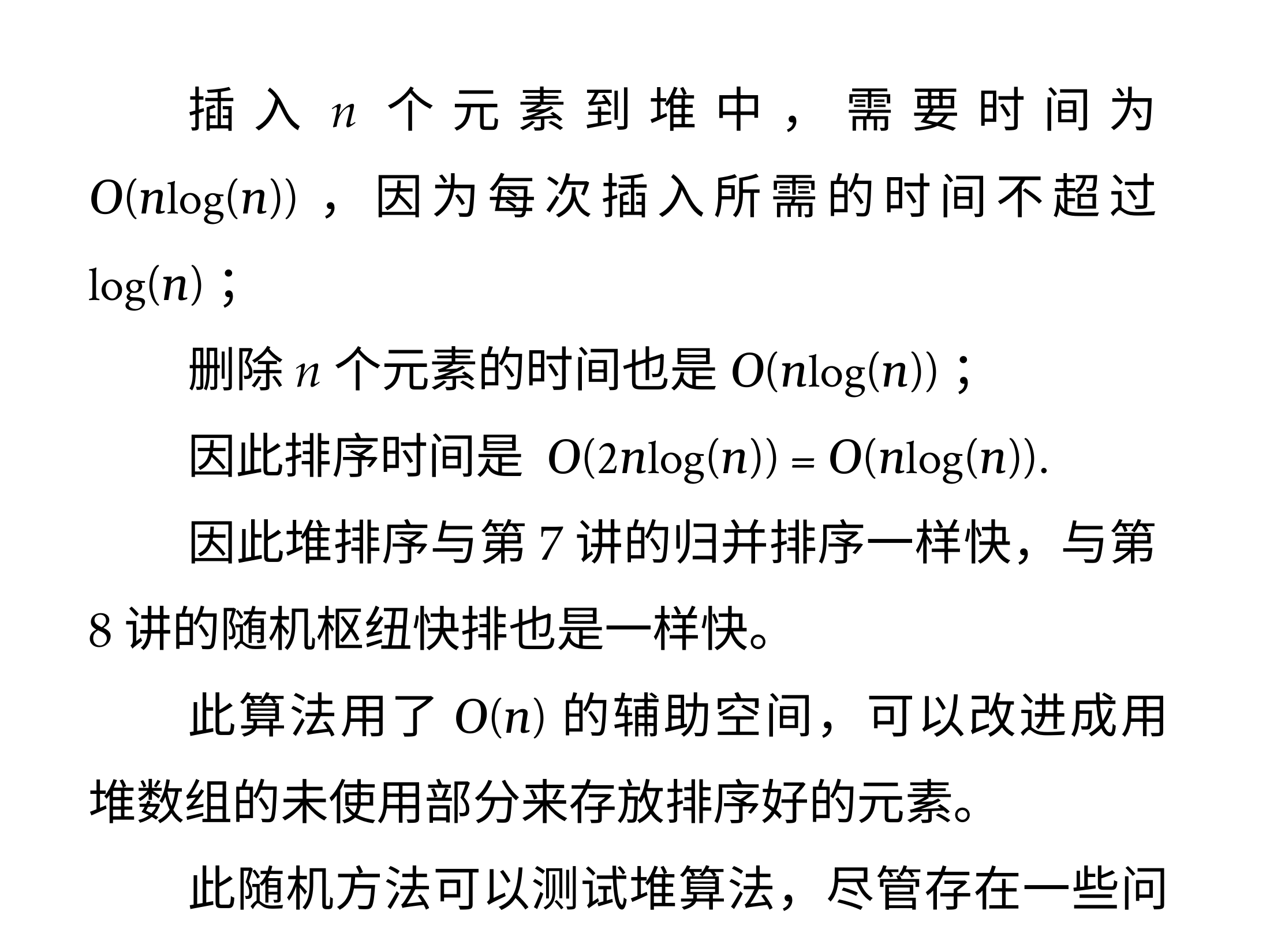

插入n个元素到堆中，需要时间为O(nlog(n))，因为每次插入所需的时间不超过log(n)；
删除n个元素的时间也是O(nlog(n))；
因此排序时间是 O(2nlog(n)) = O(nlog(n)).
因此堆排序与第7讲的归并排序一样快，与第8讲的随机枢纽快排也是一样快。
此算法用了O(n)的辅助空间，可以改进成用堆数组的未使用部分来存放排序好的元素。
此随机方法可以测试堆算法，尽管存在一些问题。